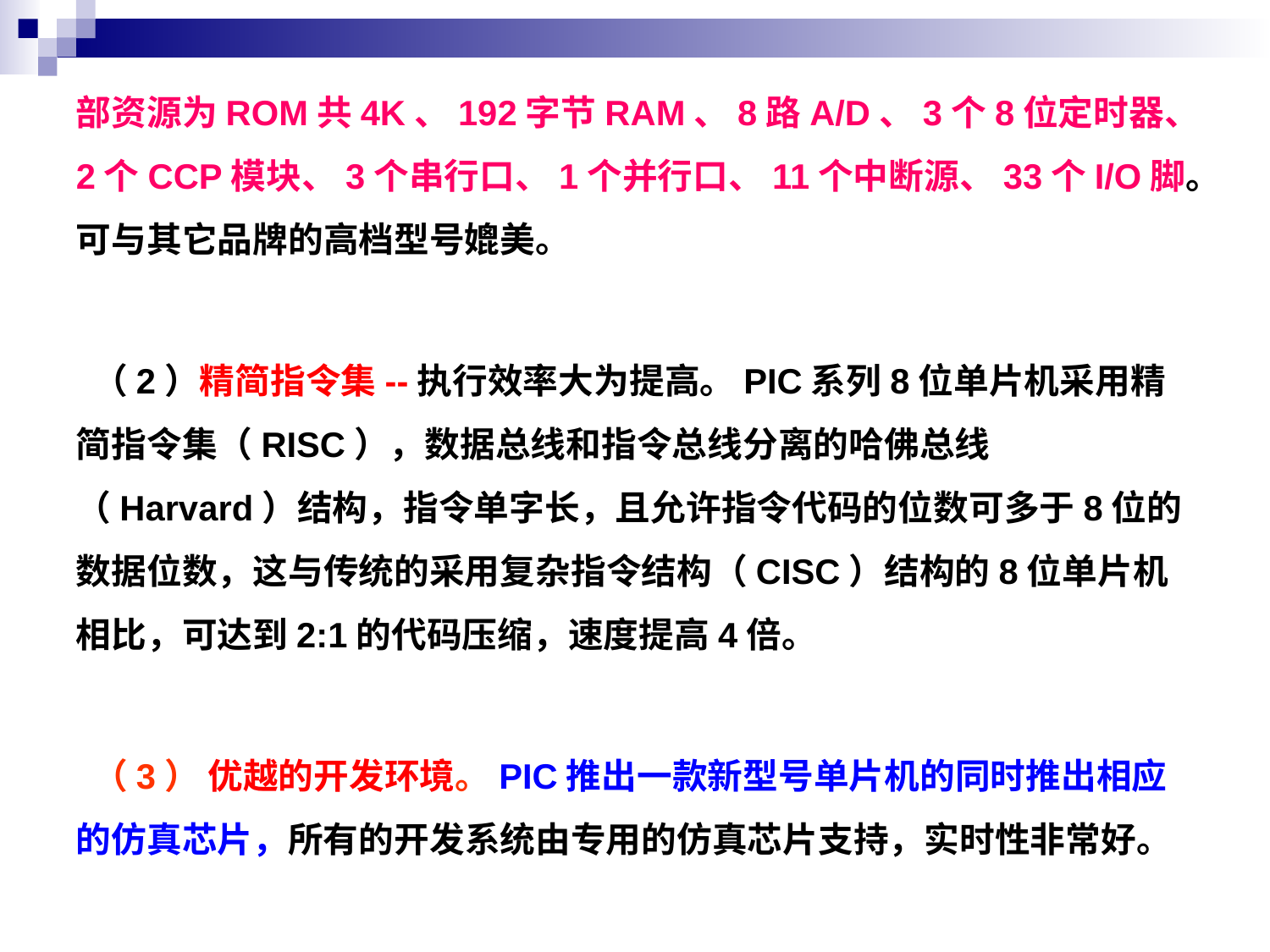

部资源为ROM共4K、192字节RAM、8路A/D、3个8位定时器、2个CCP模块、3个串行口、1个并行口、11个中断源、33个I/O脚。可与其它品牌的高档型号媲美。

 （2）精简指令集--执行效率大为提高。PIC系列8位单片机采用精简指令集（RISC），数据总线和指令总线分离的哈佛总线（Harvard）结构，指令单字长，且允许指令代码的位数可多于8位的数据位数，这与传统的采用复杂指令结构（CISC）结构的8位单片机相比，可达到2:1的代码压缩，速度提高4倍。

 （3） 优越的开发环境。PIC推出一款新型号单片机的同时推出相应的仿真芯片，所有的开发系统由专用的仿真芯片支持，实时性非常好。